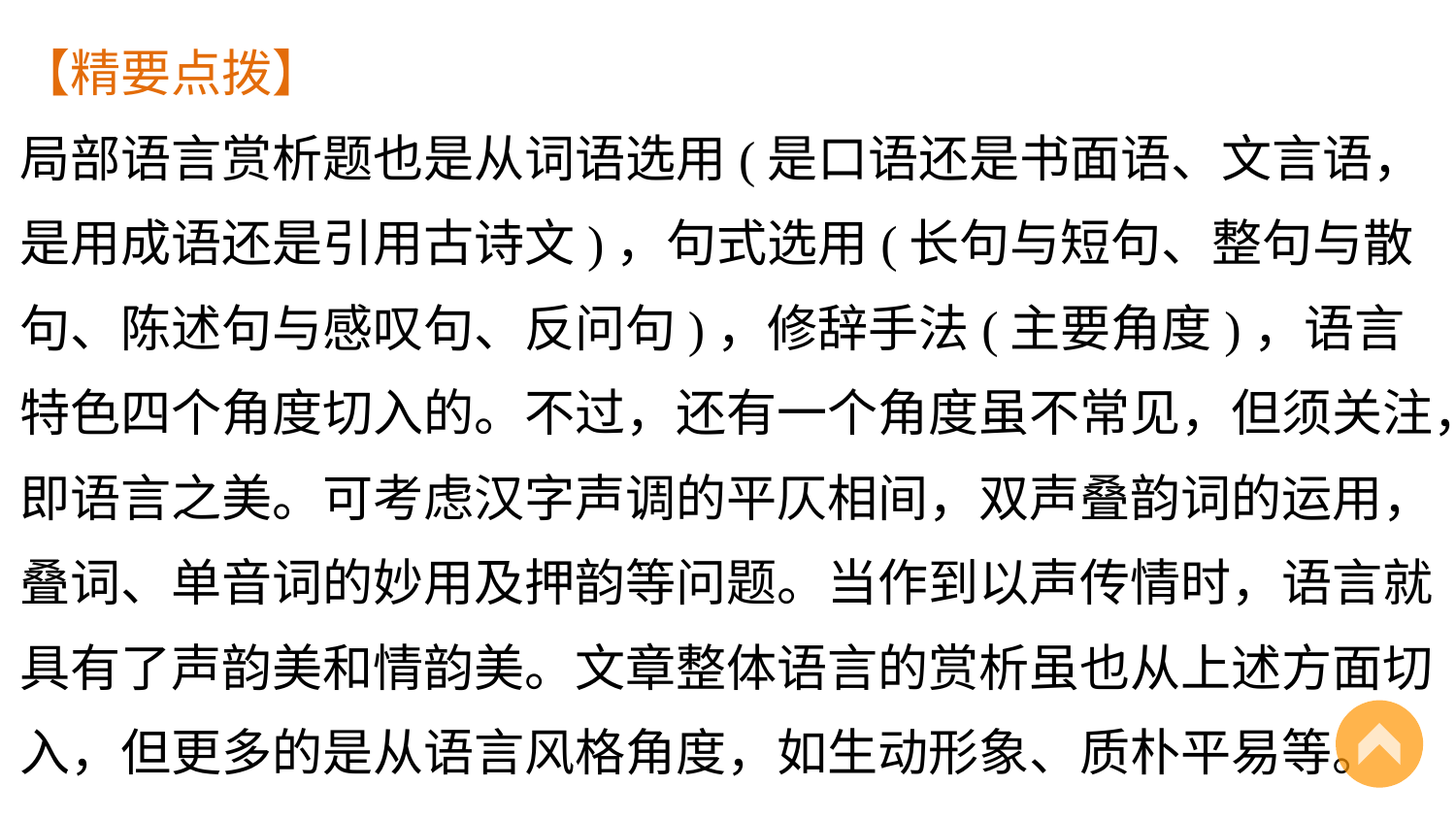

【精要点拨】
局部语言赏析题也是从词语选用(是口语还是书面语、文言语，是用成语还是引用古诗文)，句式选用(长句与短句、整句与散句、陈述句与感叹句、反问句)，修辞手法(主要角度)，语言特色四个角度切入的。不过，还有一个角度虽不常见，但须关注，即语言之美。可考虑汉字声调的平仄相间，双声叠韵词的运用，叠词、单音词的妙用及押韵等问题。当作到以声传情时，语言就具有了声韵美和情韵美。文章整体语言的赏析虽也从上述方面切入，但更多的是从语言风格角度，如生动形象、质朴平易等。